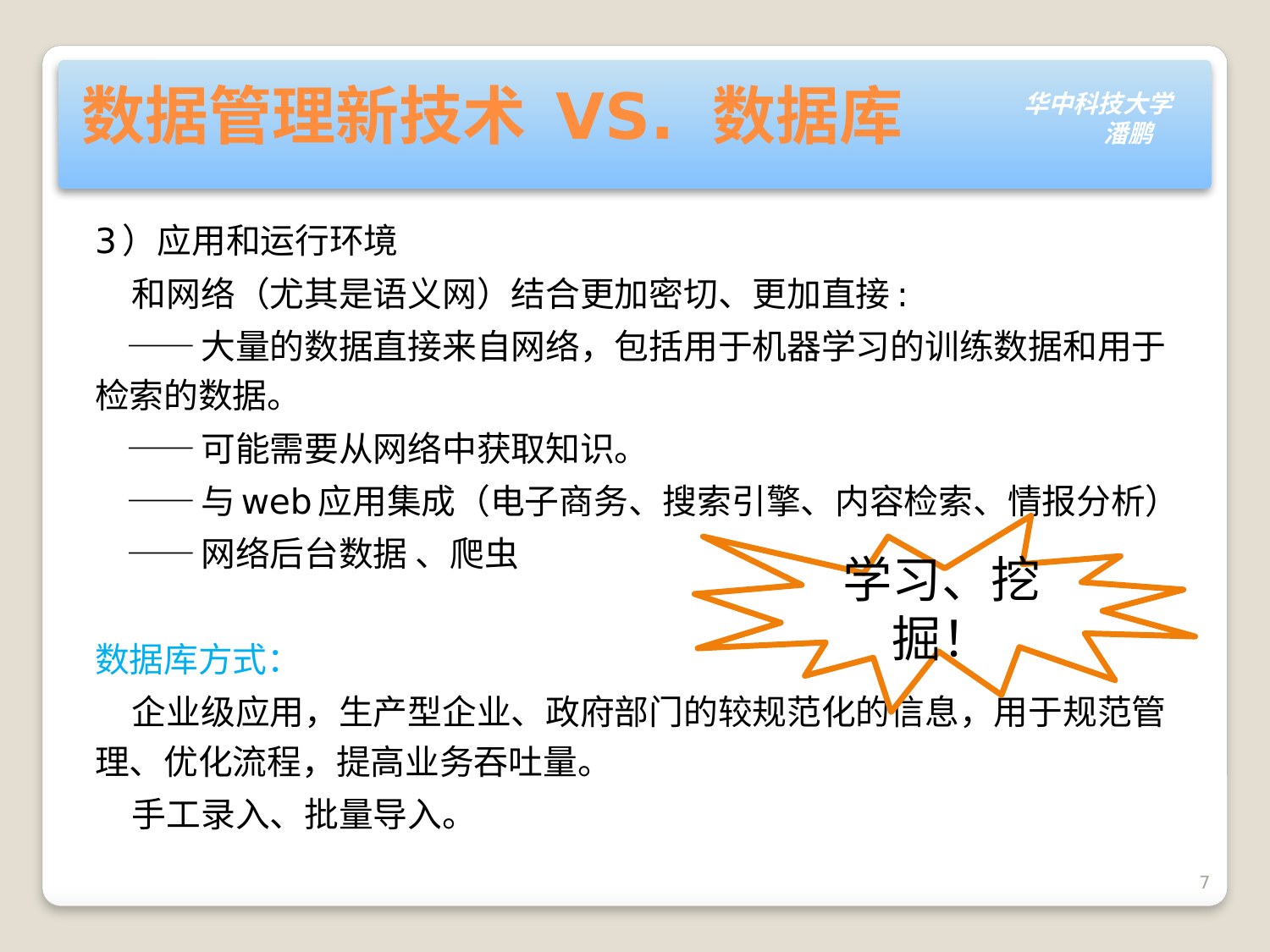

# 数据管理新技术 VS. 数据库
3）应用和运行环境
    和网络（尤其是语义网）结合更加密切、更加直接:
    ——大量的数据直接来自网络，包括用于机器学习的训练数据和用于检索的数据。
    ——可能需要从网络中获取知识。
    ——与web应用集成（电子商务、搜索引擎、内容检索、情报分析）
    ——网络后台数据 、爬虫

数据库方式：
    企业级应用，生产型企业、政府部门的较规范化的信息，用于规范管理、优化流程，提高业务吞吐量。
    手工录入、批量导入。
学习、挖掘！
7